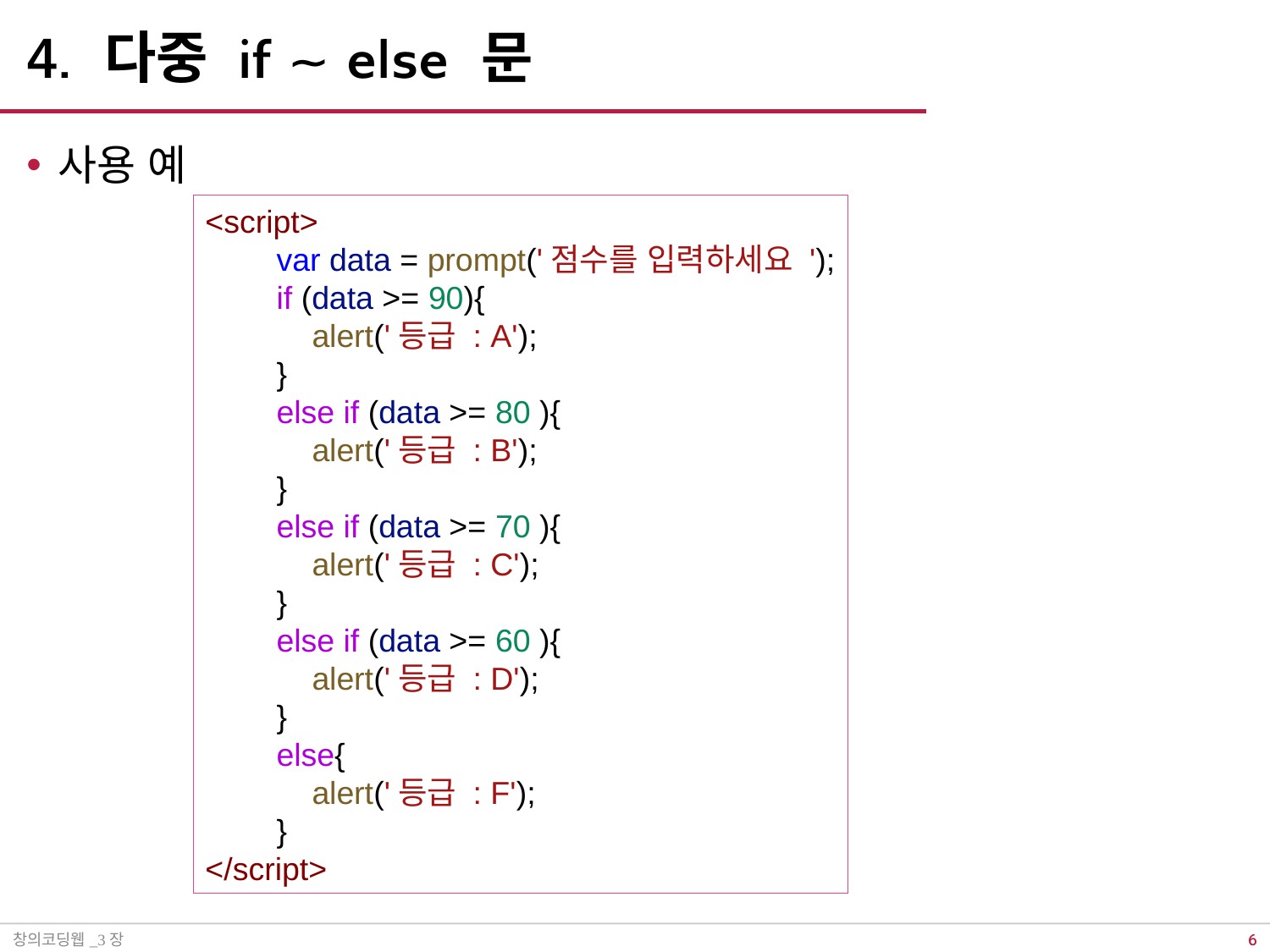

# 4. 다중 if ~ else 문
사용 예
<script>
        var data = prompt('점수를 입력하세요 ');
        if (data >= 90){
            alert('등급 : A');
        }
        else if (data >= 80 ){
            alert('등급 : B');
        }
        else if (data >= 70 ){
            alert('등급 : C');
        }
        else if (data >= 60 ){
            alert('등급 : D');
        }
        else{
            alert('등급 : F');
        }
</script>
창의코딩웹_3장
6